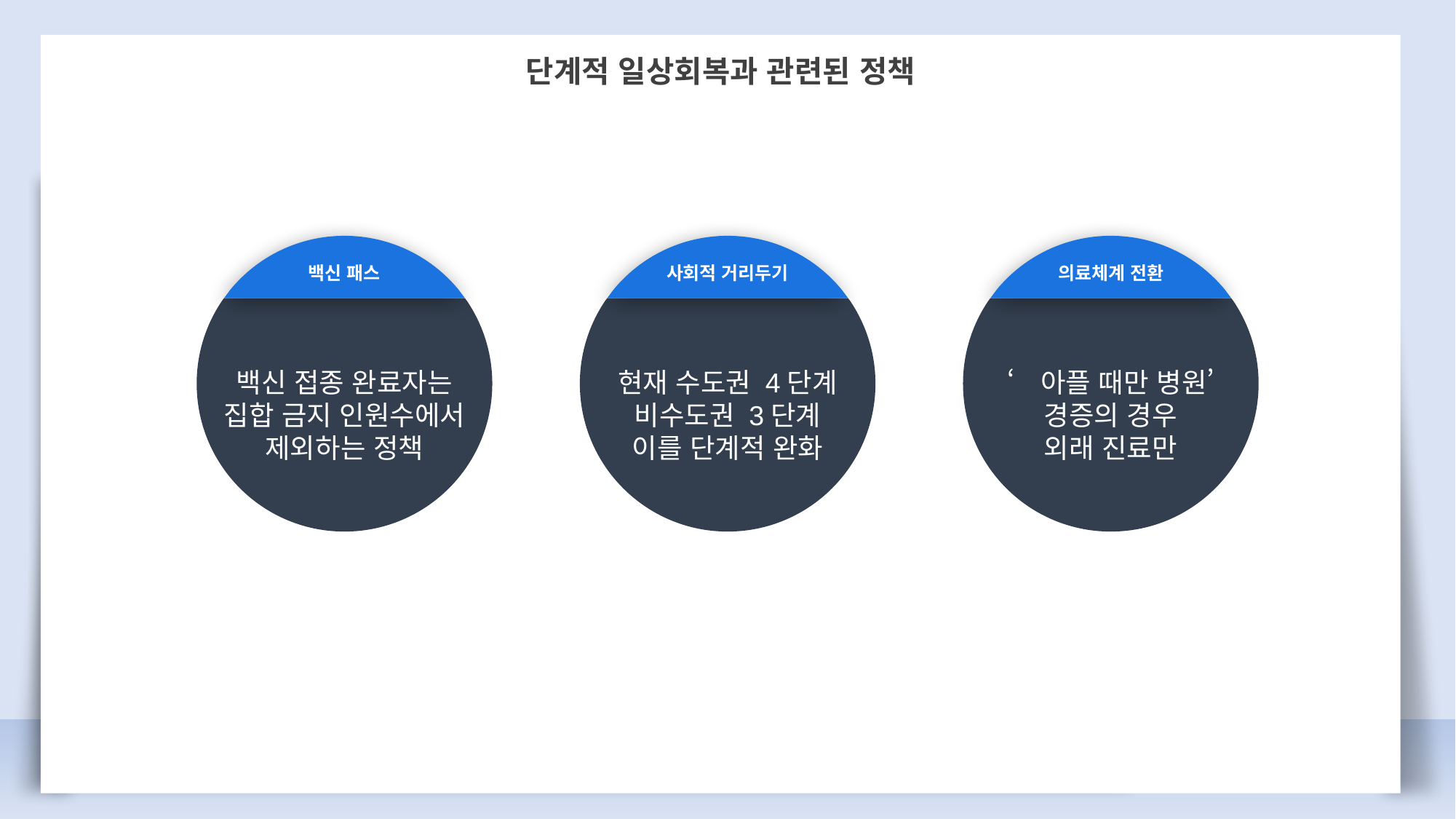

단계적 일상회복과 관련된 정책

백신 패스
사회적 거리두기
의료체계 전환
백신 접종 완료자는
집합 금지 인원수에서
제외하는 정책
현재 수도권 4단계
비수도권 3단계
이를 단계적 완화
‘아플 때만 병원’
경증의 경우
외래 진료만